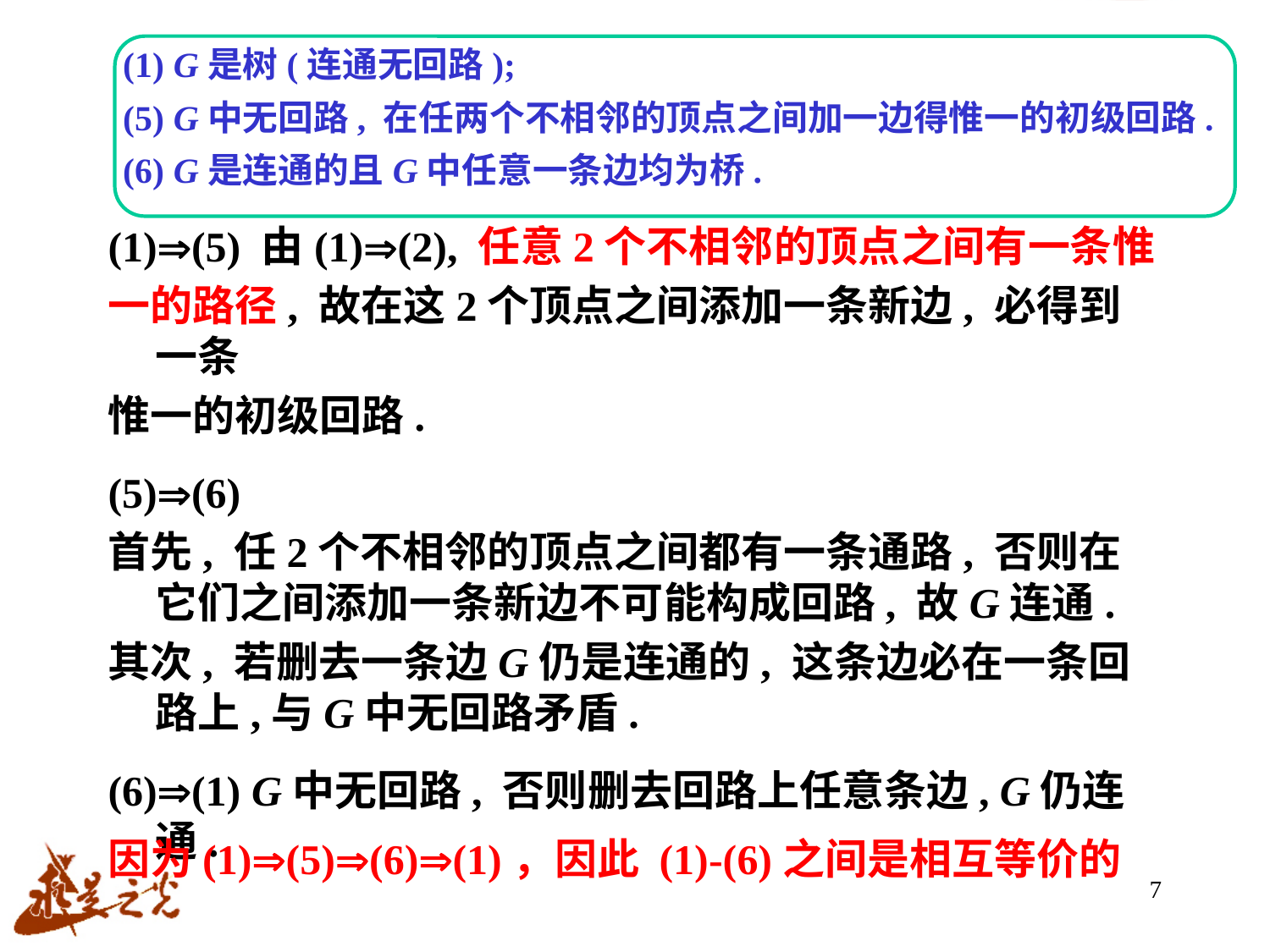

(1) G是树(连通无回路);
(5) G中无回路, 在任两个不相邻的顶点之间加一边得惟一的初级回路.
(6) G是连通的且G中任意一条边均为桥.

(1)⇒(5) 由(1)⇒(2), 任意2个不相邻的顶点之间有一条惟
一的路径, 故在这2个顶点之间添加一条新边, 必得到一条
惟一的初级回路.
(5)⇒(6)
首先, 任2个不相邻的顶点之间都有一条通路, 否则在它们之间添加一条新边不可能构成回路, 故G连通.
其次, 若删去一条边G仍是连通的, 这条边必在一条回路上,与G中无回路矛盾.
(6)⇒(1) G中无回路, 否则删去回路上任意条边, G仍连通.
因为(1)⇒(5)⇒(6)⇒(1)，因此 (1)-(6)之间是相互等价的
7